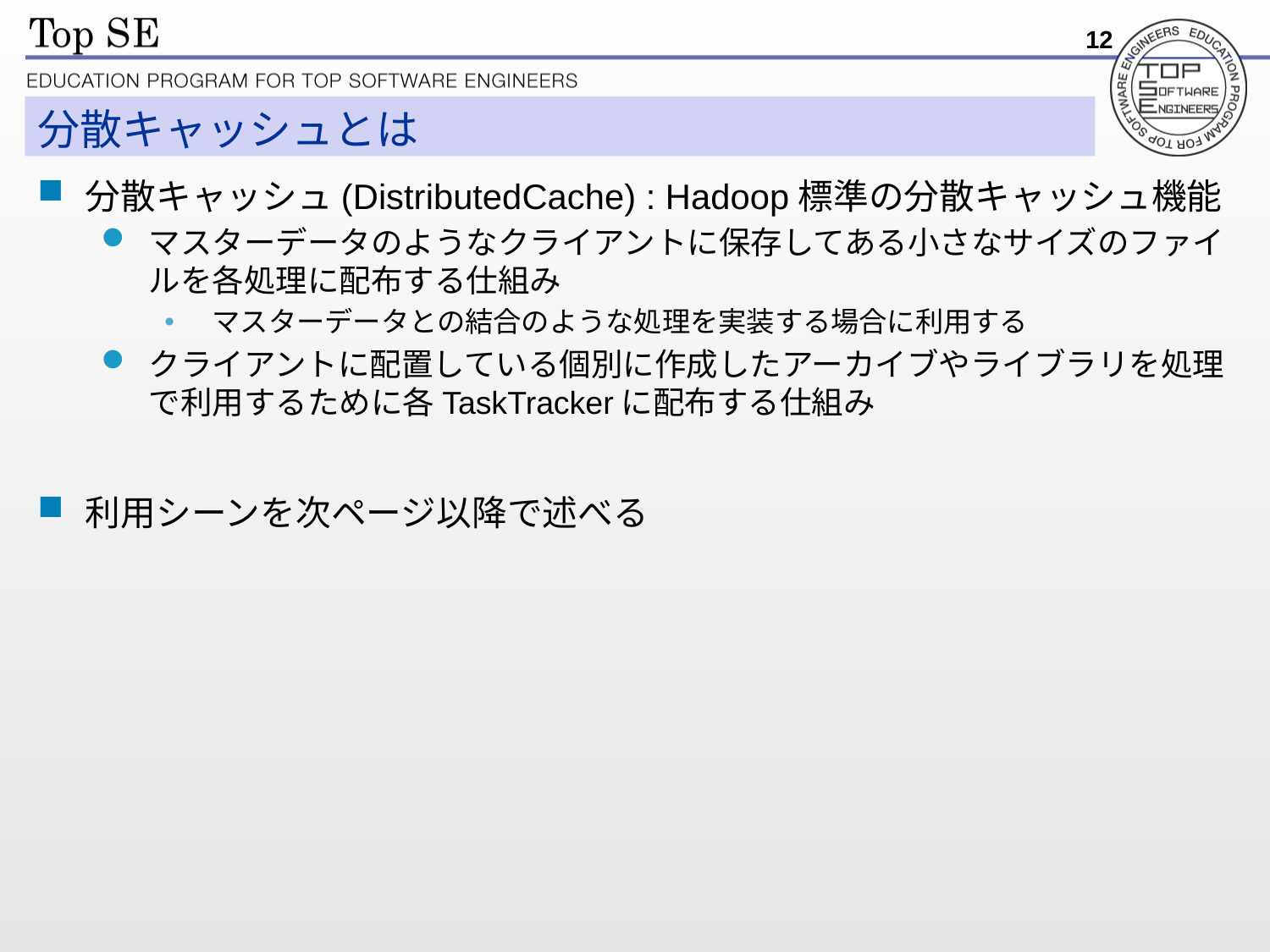

12
# 分散キャッシュとは
分散キャッシュ(DistributedCache) : Hadoop標準の分散キャッシュ機能
マスターデータのようなクライアントに保存してある小さなサイズのファイルを各処理に配布する仕組み
マスターデータとの結合のような処理を実装する場合に利用する
クライアントに配置している個別に作成したアーカイブやライブラリを処理で利用するために各TaskTrackerに配布する仕組み

利用シーンを次ページ以降で述べる